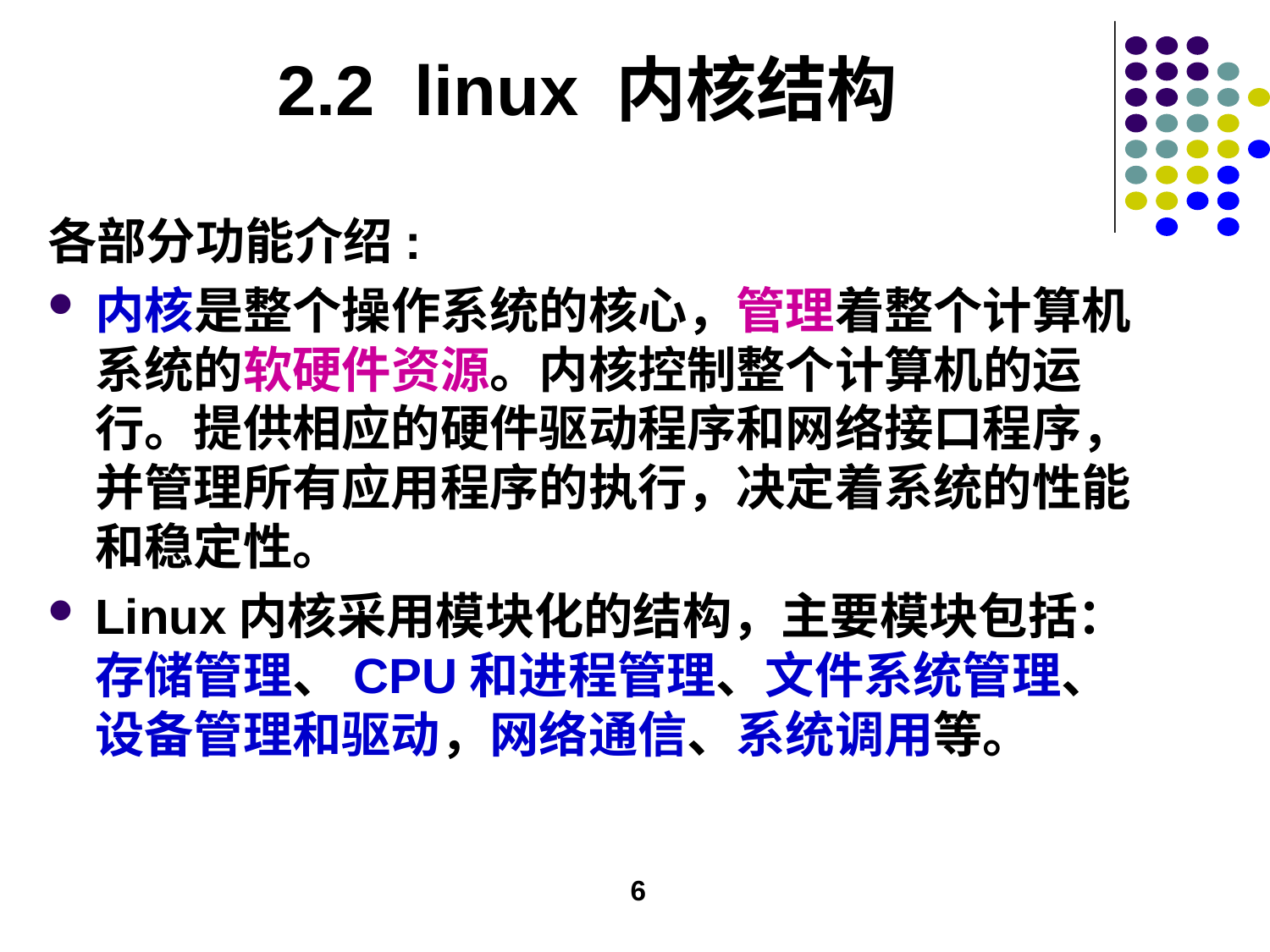

# 2.2  linux 内核结构
各部分功能介绍:
内核是整个操作系统的核心，管理着整个计算机系统的软硬件资源。内核控制整个计算机的运行。提供相应的硬件驱动程序和网络接口程序，并管理所有应用程序的执行，决定着系统的性能和稳定性。
Linux内核采用模块化的结构，主要模块包括：存储管理、CPU和进程管理、文件系统管理、设备管理和驱动，网络通信、系统调用等。
6